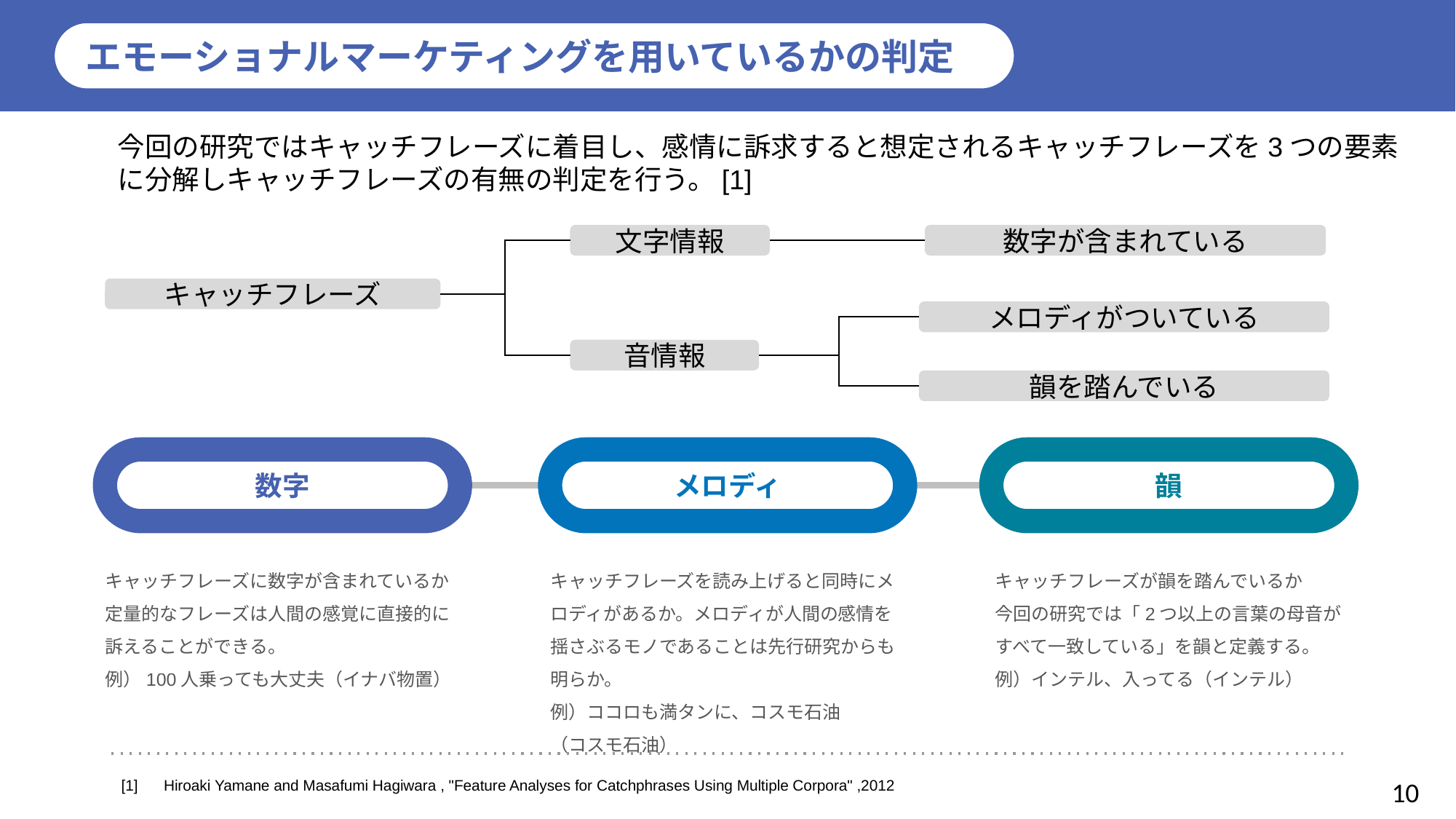

エモーショナルマーケティングを用いているかの判定
今回の研究ではキャッチフレーズに着目し、感情に訴求すると想定されるキャッチフレーズを3つの要素
に分解しキャッチフレーズの有無の判定を行う。[1]

文字情報
数字が含まれている
キャッチフレーズ
メロディがついている
音情報
韻を踏んでいる
数字
メロディ
韻
キャッチフレーズに数字が含まれているか
定量的なフレーズは人間の感覚に直接的に訴えることができる。
例）100人乗っても大丈夫（イナバ物置）
キャッチフレーズを読み上げると同時にメロディがあるか。メロディが人間の感情を揺さぶるモノであることは先行研究からも明らか。
例）ココロも満タンに、コスモ石油
（コスモ石油）
キャッチフレーズが韻を踏んでいるか
今回の研究では「2つ以上の言葉の母音がすべて一致している」を韻と定義する。
例）インテル、入ってる（インテル）
[1]　 Hiroaki Yamane and Masafumi Hagiwara , "Feature Analyses for Catchphrases Using Multiple Corpora" ,2012
10